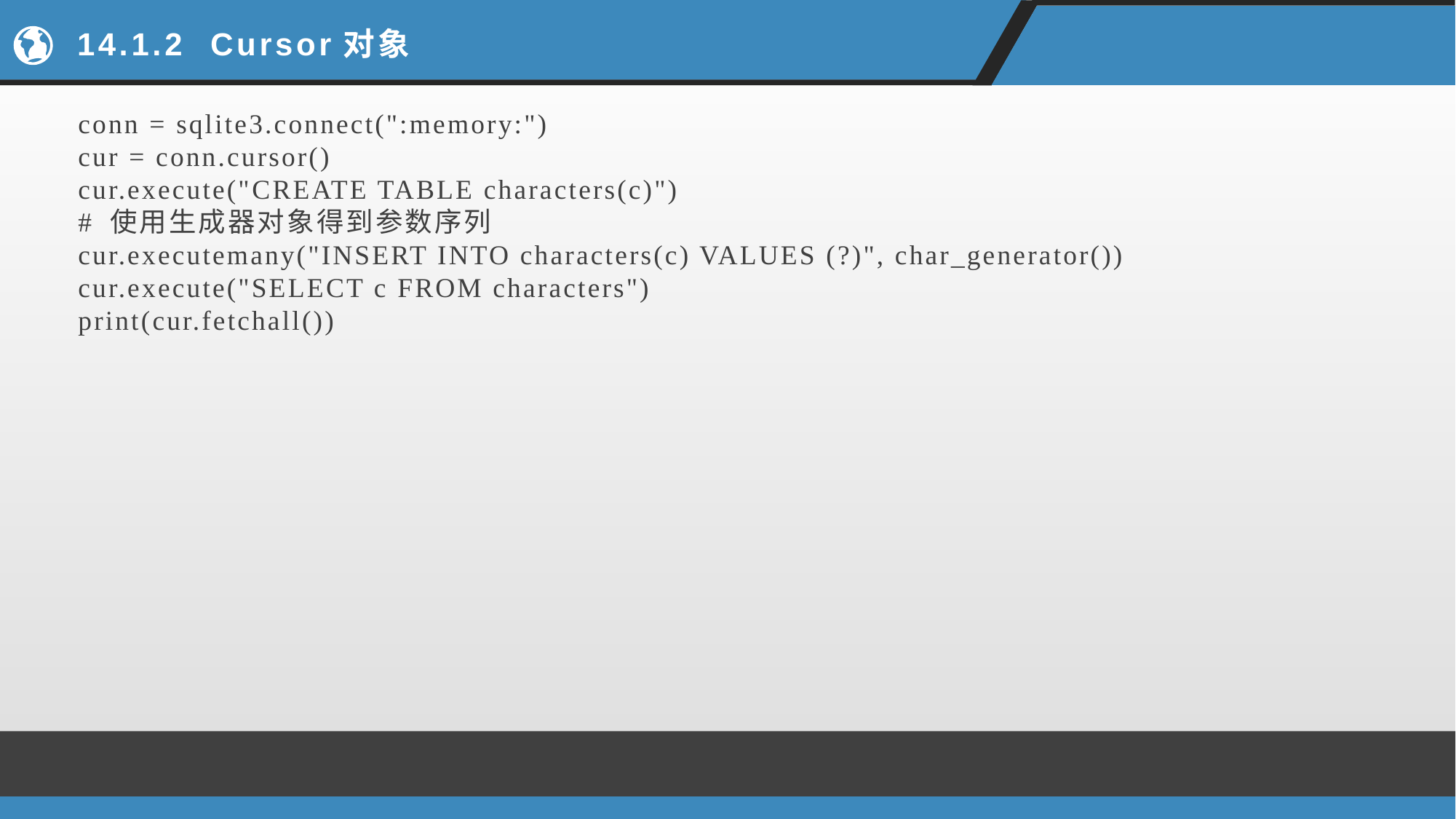

# 14.1.2  Cursor对象

conn = sqlite3.connect(":memory:")
cur = conn.cursor()
cur.execute("CREATE TABLE characters(c)")
# 使用生成器对象得到参数序列
cur.executemany("INSERT INTO characters(c) VALUES (?)", char_generator())
cur.execute("SELECT c FROM characters")
print(cur.fetchall())